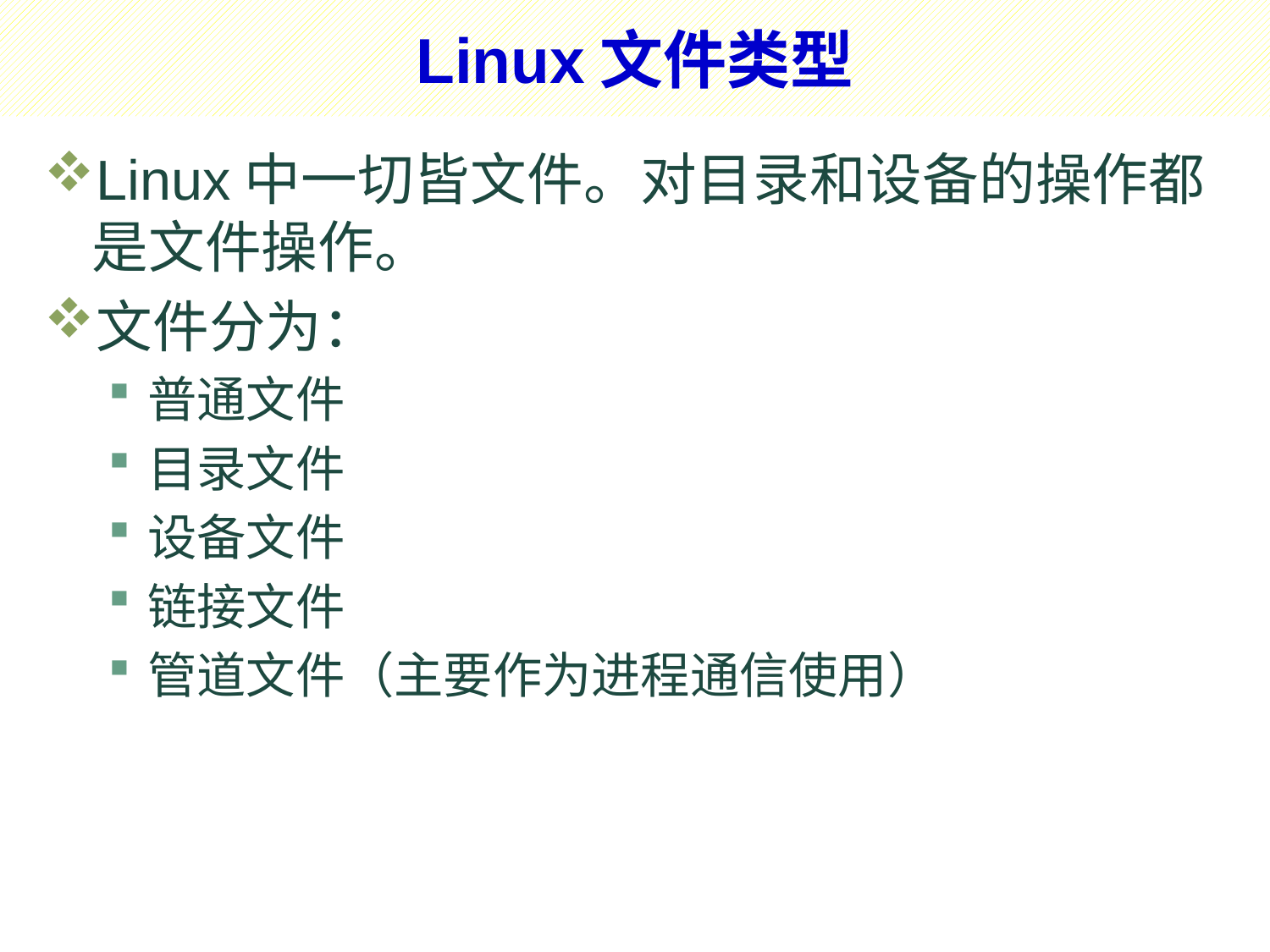

# Linux文件类型
Linux中一切皆文件。对目录和设备的操作都是文件操作。
文件分为：
普通文件
目录文件
设备文件
链接文件
管道文件（主要作为进程通信使用）